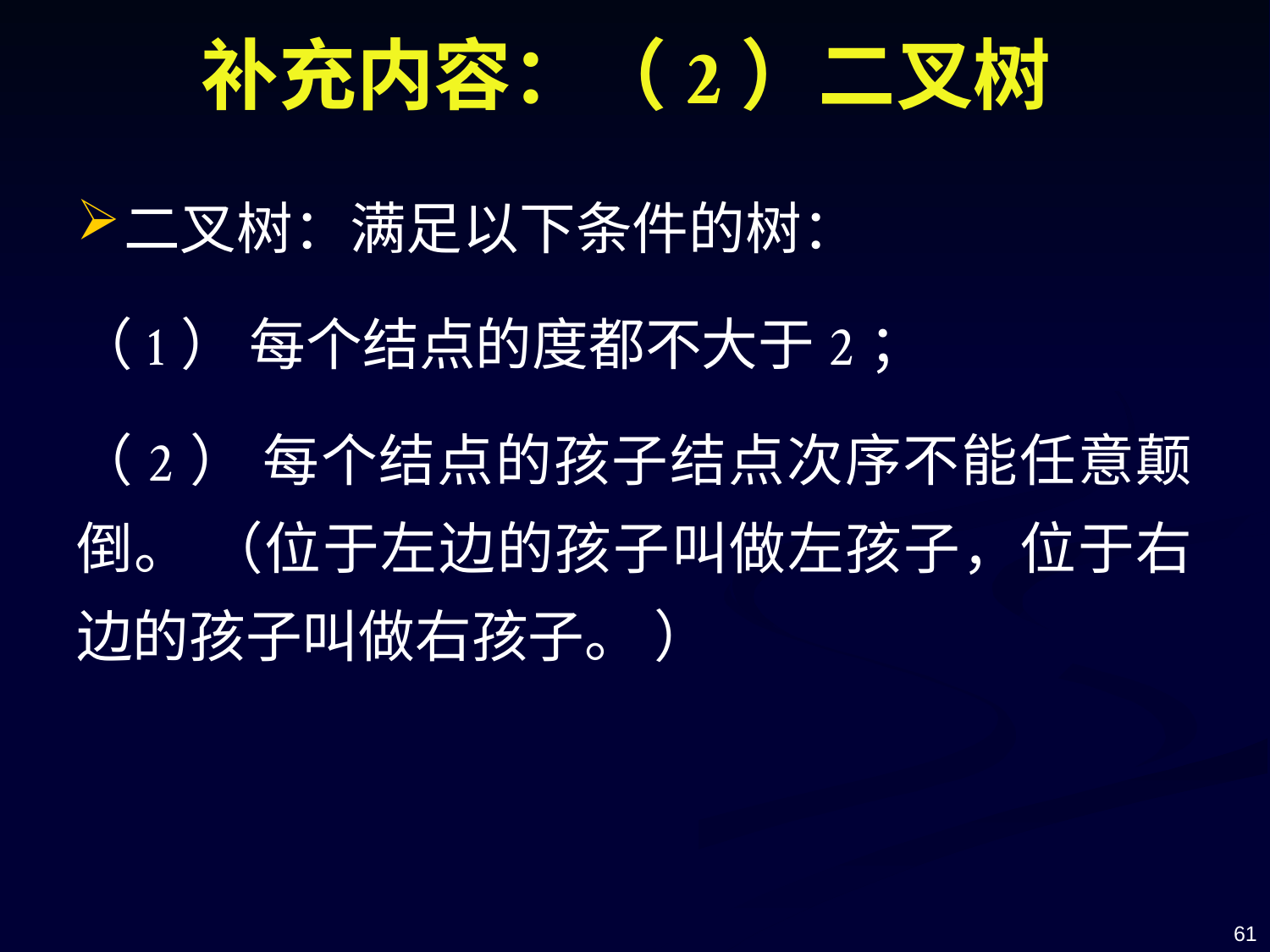

补充内容：（2）二叉树
二叉树：满足以下条件的树：
（1） 每个结点的度都不大于2；
（2） 每个结点的孩子结点次序不能任意颠倒。 （位于左边的孩子叫做左孩子，位于右边的孩子叫做右孩子。 ）
61